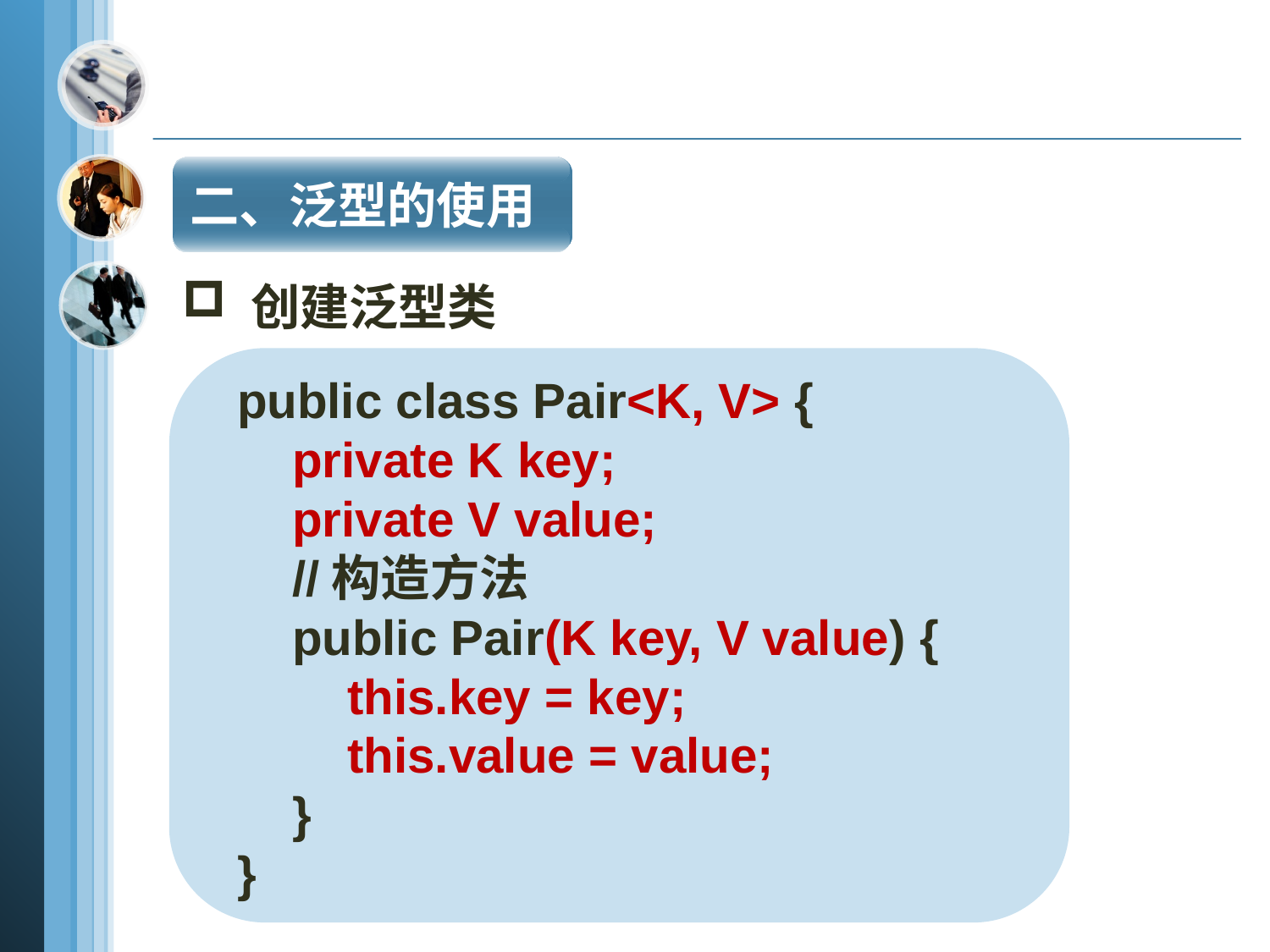

二、泛型的使用

 创建泛型类
  public class Pair<K, V> {
      private K key;
      private V value;
      //构造方法
      public Pair(K key, V value) {
          this.key = key;
          this.value = value;
      }
  }